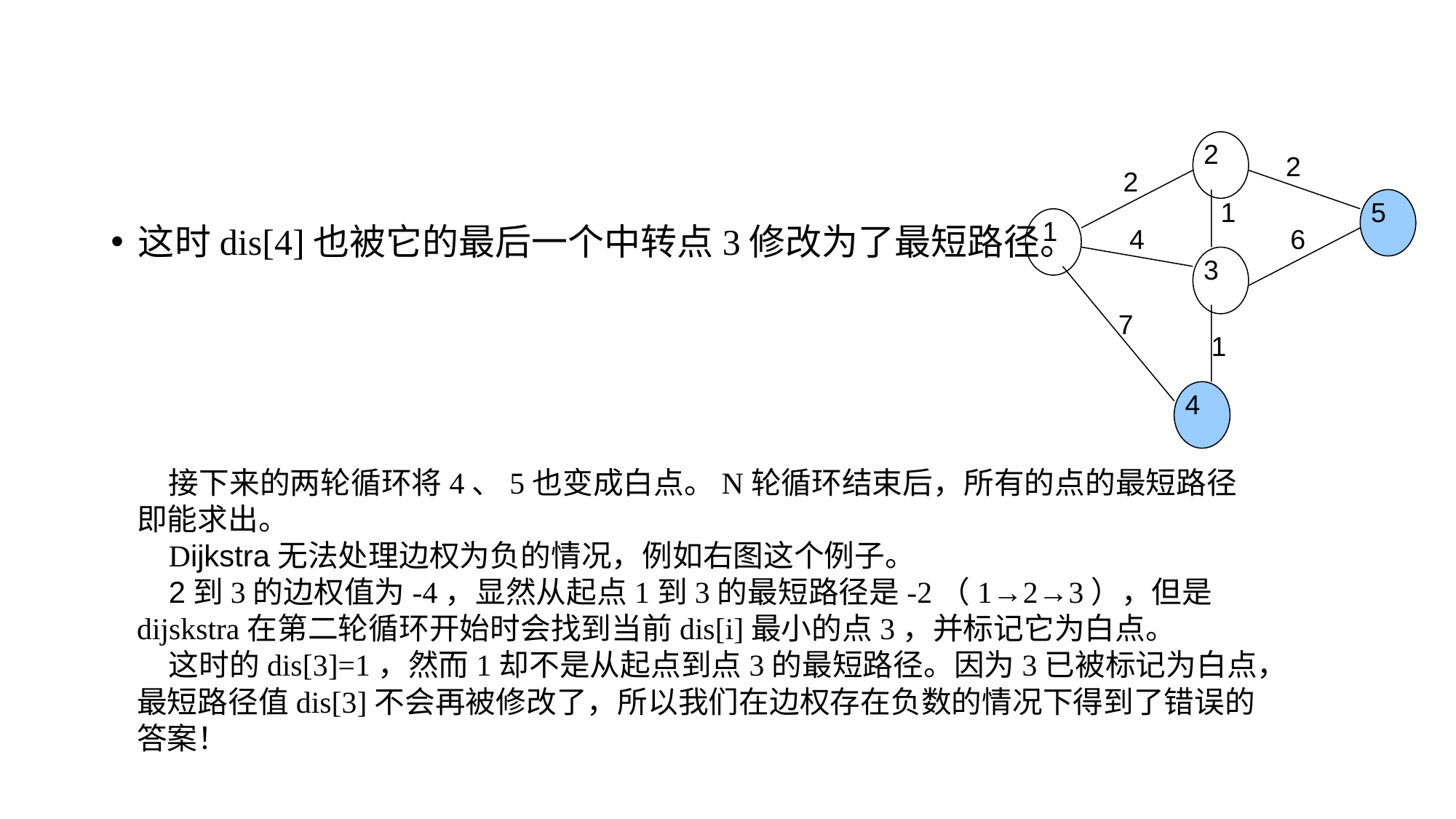

#

2

2

2

1

5

1

4

6

3

7

1

4

这时dis[4]也被它的最后一个中转点3修改为了最短路径。

接下来的两轮循环将4、5也变成白点。N轮循环结束后，所有的点的最短路径即能求出。
Dijkstra无法处理边权为负的情况，例如右图这个例子。
2到3的边权值为-4，显然从起点1到3的最短路径是-2（1→2→3），但是dijskstra在第二轮循环开始时会找到当前dis[i]最小的点3，并标记它为白点。
这时的dis[3]=1，然而1却不是从起点到点3的最短路径。因为3已被标记为白点，最短路径值dis[3]不会再被修改了，所以我们在边权存在负数的情况下得到了错误的答案！